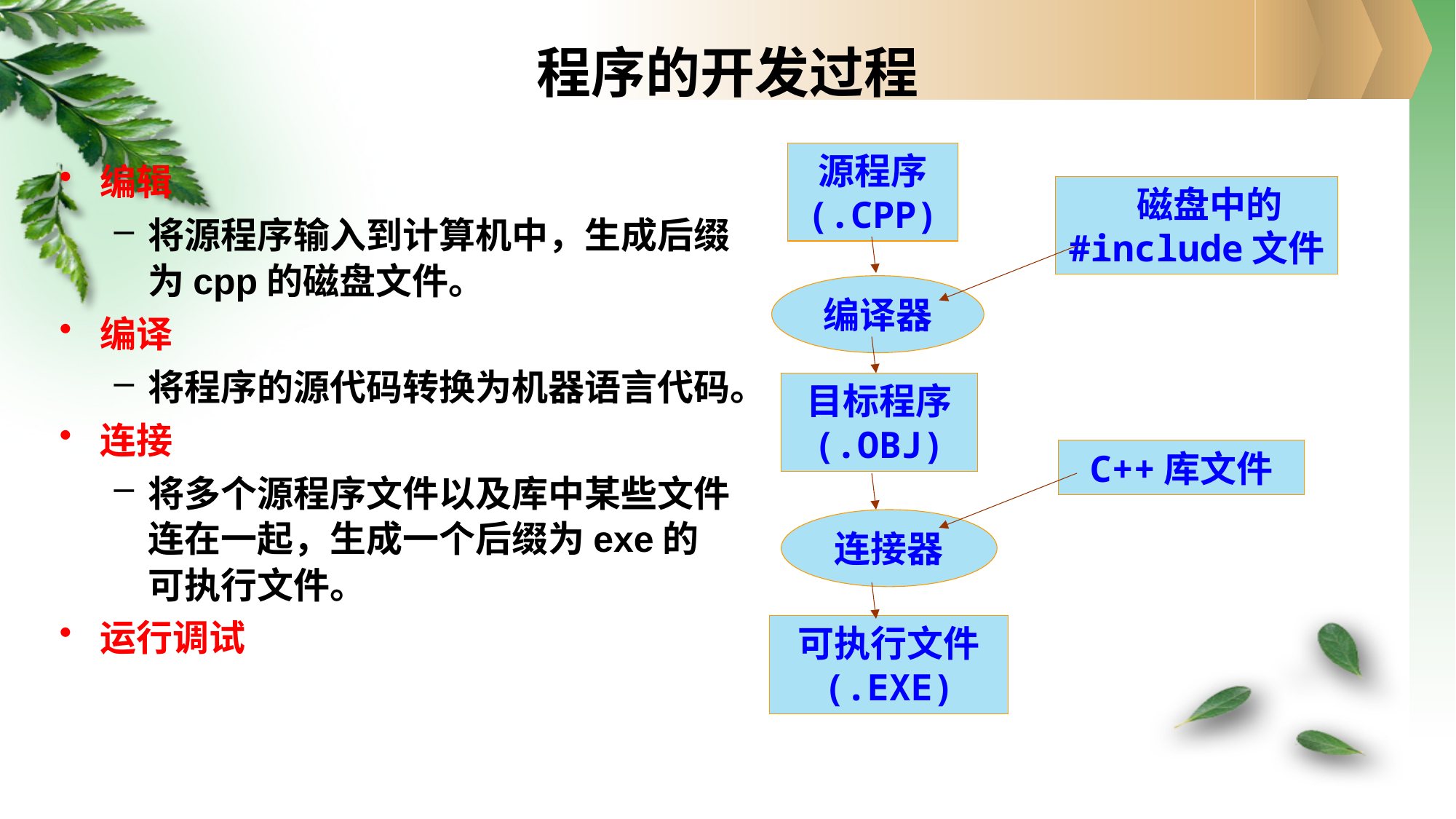

# 程序的开发过程
源程序
(.CPP)
编辑
将源程序输入到计算机中，生成后缀为cpp的磁盘文件。
编译
将程序的源代码转换为机器语言代码。
连接
将多个源程序文件以及库中某些文件连在一起，生成一个后缀为exe的可执行文件。
运行调试
  磁盘中的
#include文件

编译器

目标程序
(.OBJ)
C++库文件

连接器

可执行文件
(.EXE)